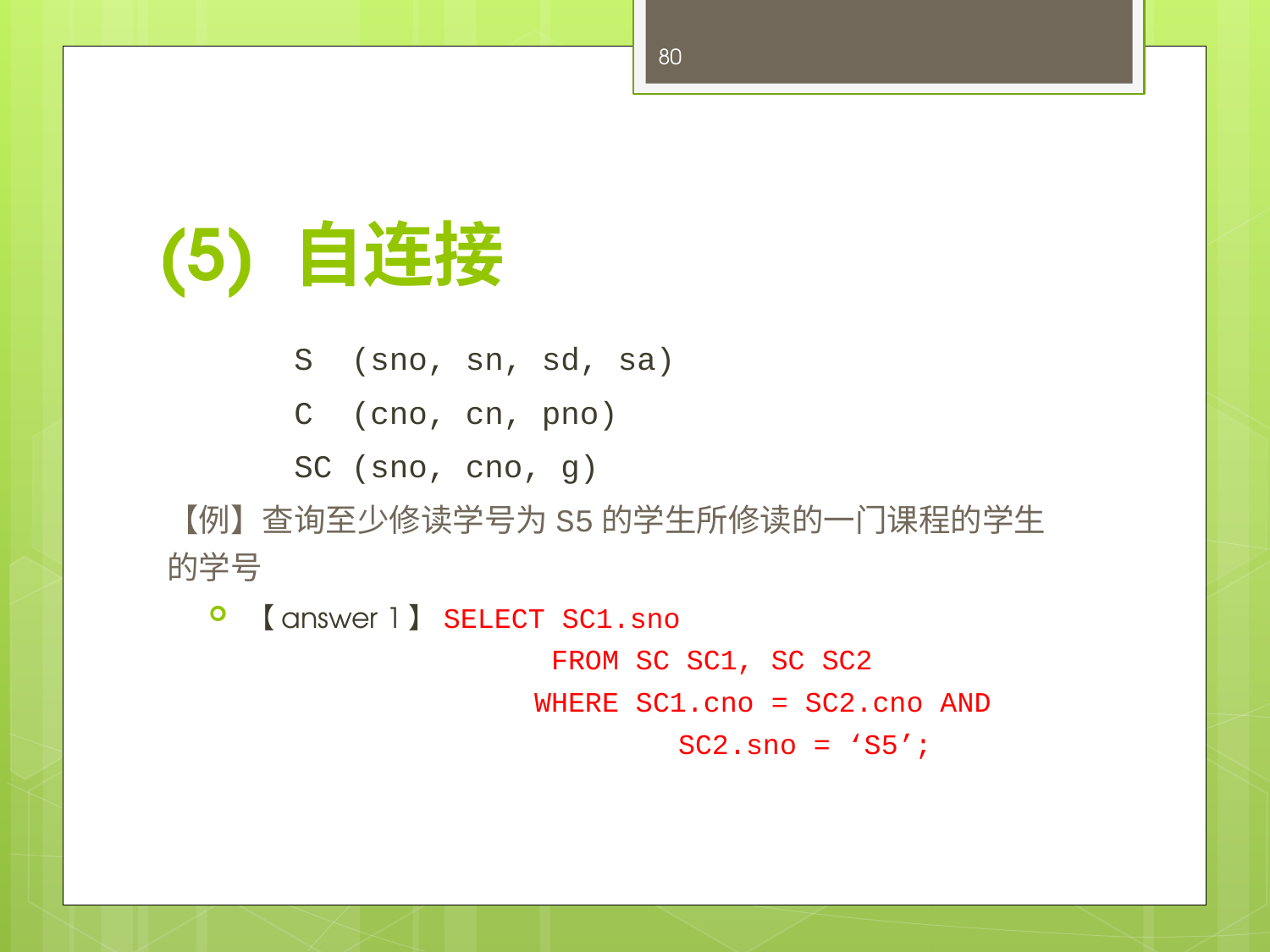

80
# (5) 自连接
	S  (sno, sn, sd, sa)
	C  (cno, cn, pno)
	SC (sno, cno, g)
【例】查询至少修读学号为S5的学生所修读的一门课程的学生的学号
【answer 1】SELECT SC1.sno
		   FROM SC SC1, SC SC2
		  WHERE SC1.cno = SC2.cno AND
			   SC2.sno = ‘S5’;